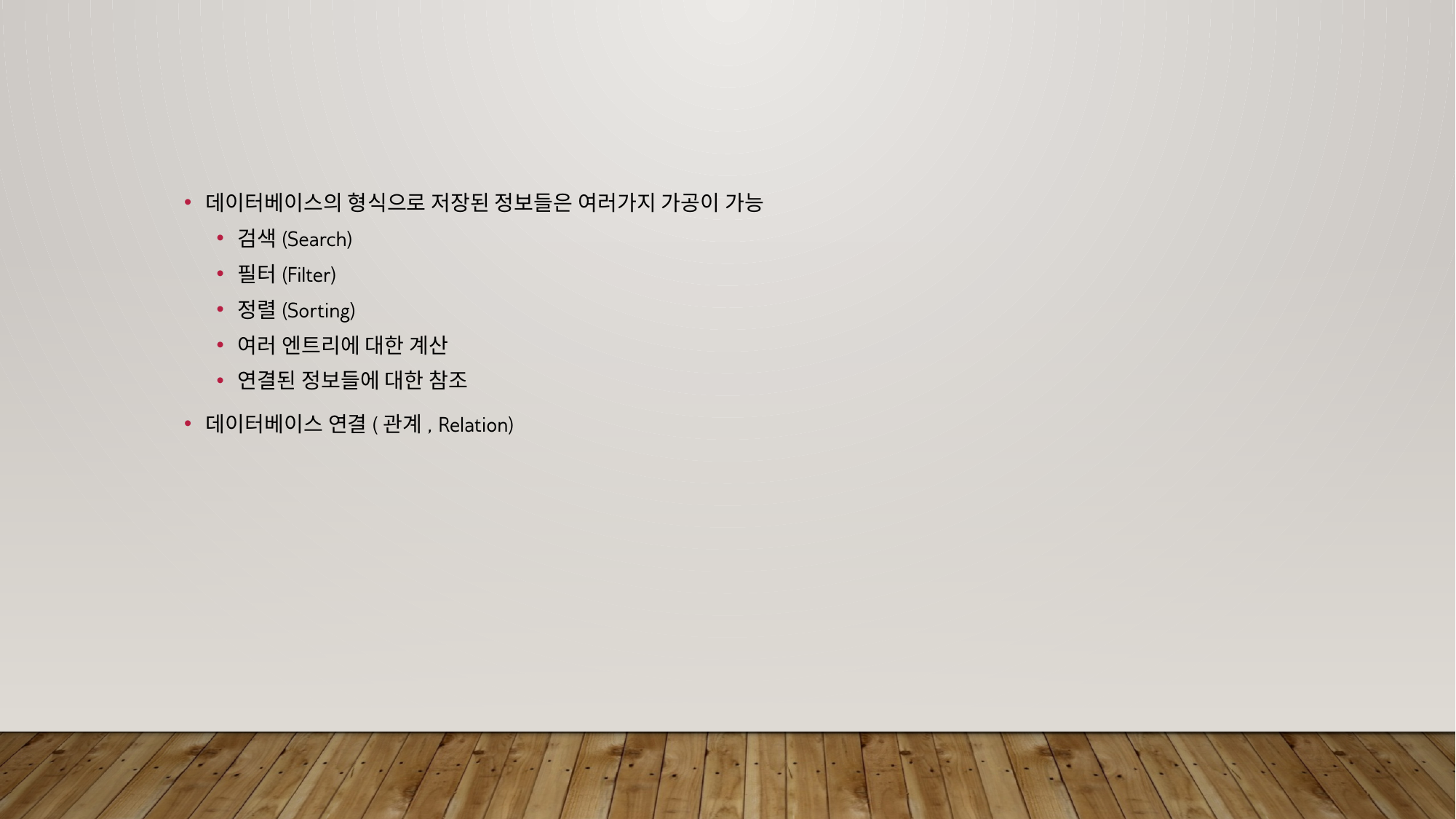

데이터베이스의 형식으로 저장된 정보들은 여러가지 가공이 가능
검색(Search)
필터(Filter)
정렬(Sorting)
여러 엔트리에 대한 계산
연결된 정보들에 대한 참조
데이터베이스 연결(관계, Relation)